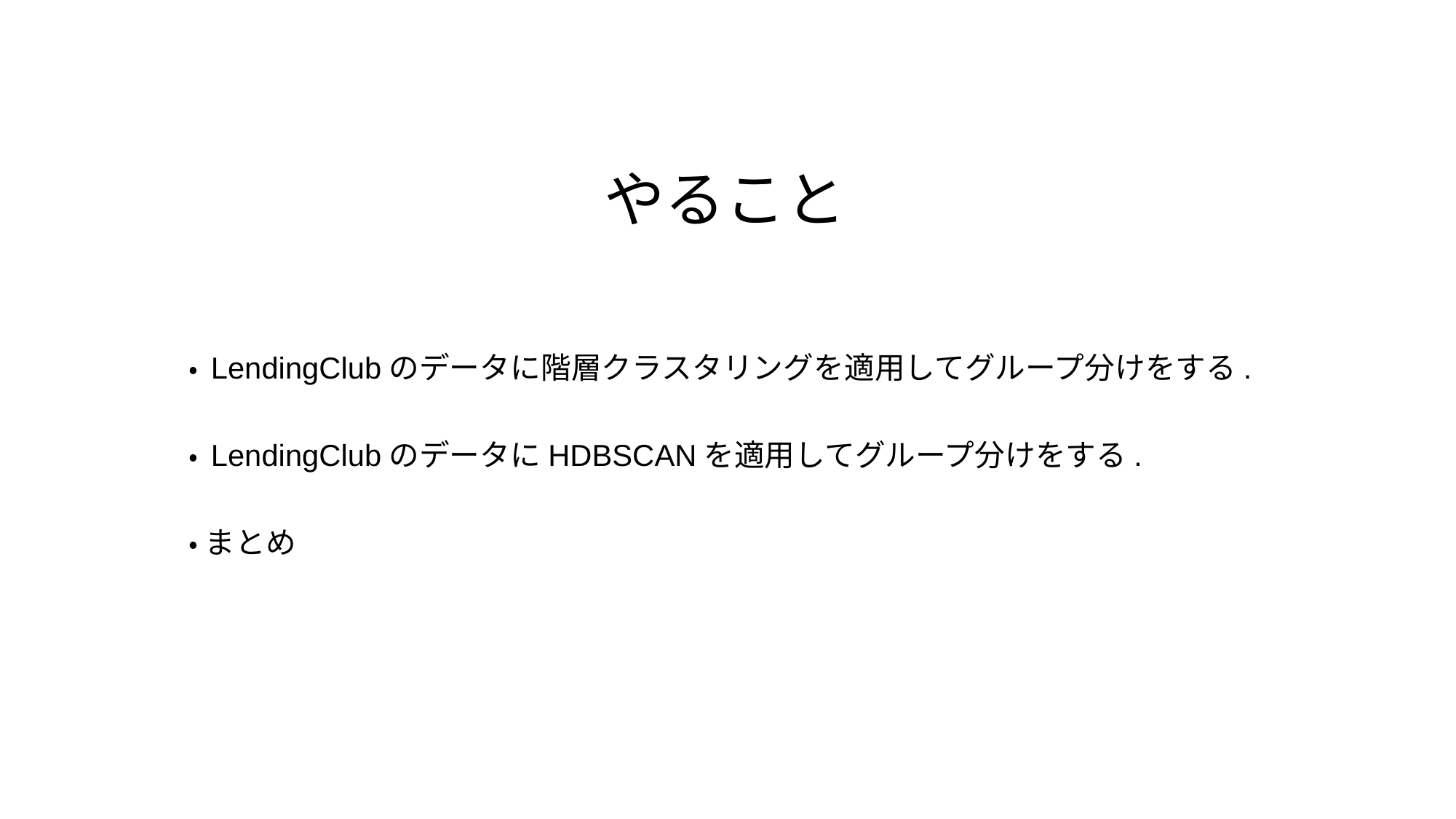

やること
・ LendingClubのデータに階層クラスタリングを適用してグループ分けをする.

・ LendingClubのデータにHDBSCANを適用してグループ分けをする.

・ まとめ